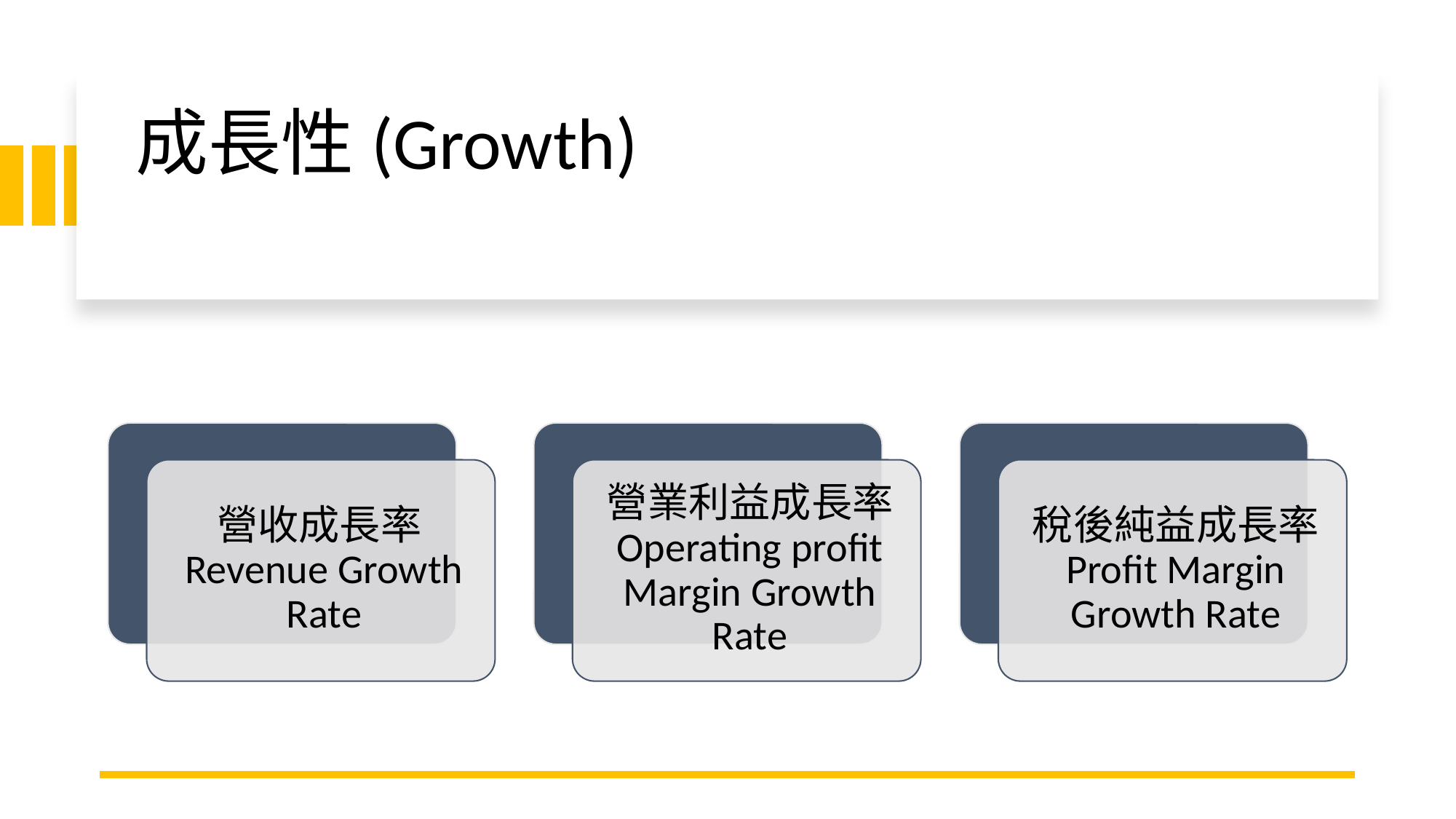

# 成長性(Growth)

營收成長率Revenue Growth Rate
營業利益成長率 Operating profit Margin Growth Rate
稅後純益成長率 Profit Margin Growth Rate